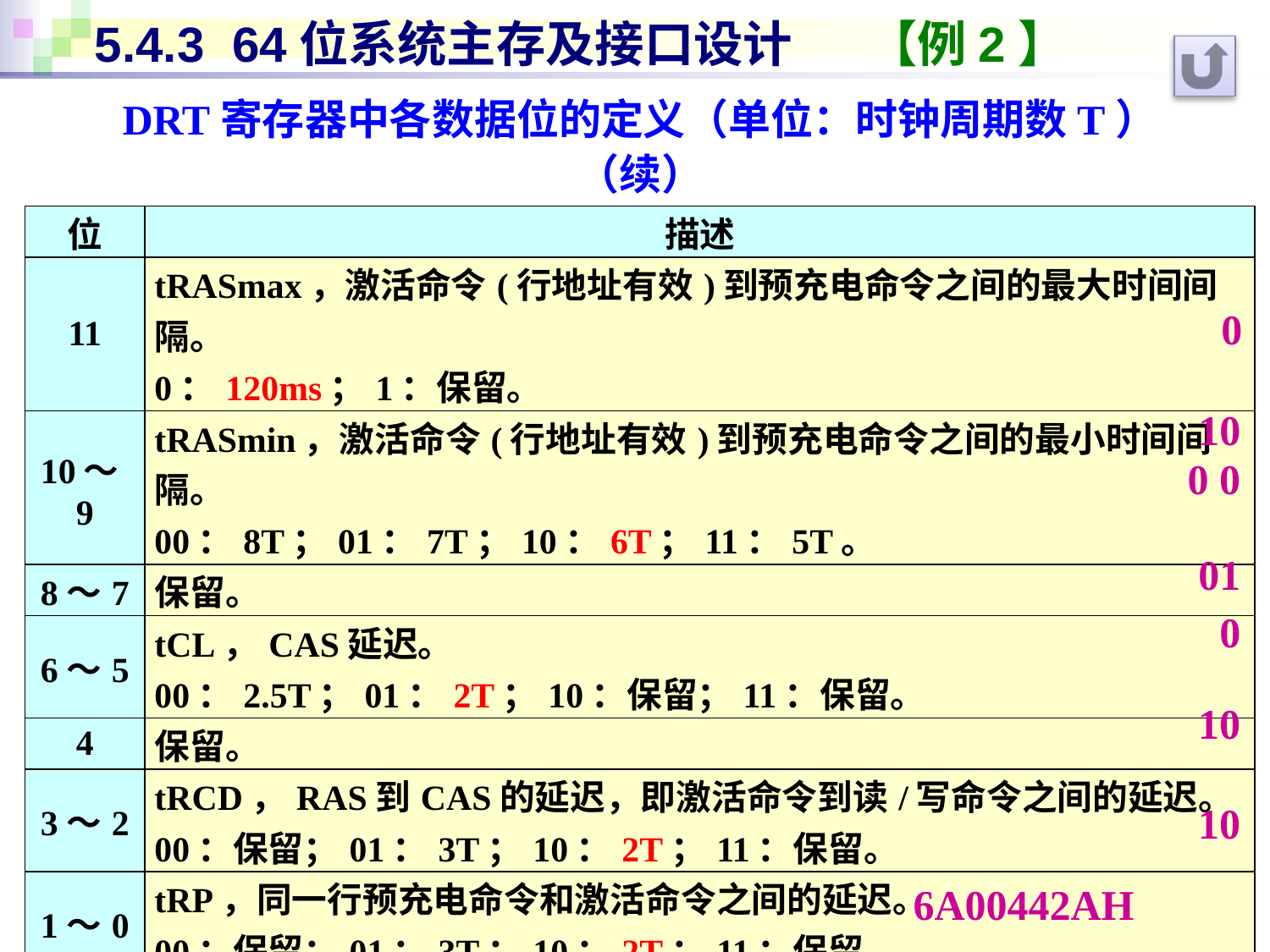

# 5.4.3  64位系统主存及接口设计	 【例2】

DRT寄存器中各数据位的定义（单位：时钟周期数T）
（续）
| 位 | 描述 |
| --- | --- |
| 11 | tRASmax，激活命令(行地址有效)到预充电命令之间的最大时间间隔。 0：120ms；1：保留。 |
| 10～9 | tRASmin，激活命令(行地址有效)到预充电命令之间的最小时间间隔。 00：8T；01：7T；10：6T；11：5T。 |
| 8～7 | 保留。 |
| 6～5 | tCL，CAS延迟。 00：2.5T；01：2T；10：保留；11：保留。 |
| 4 | 保留。 |
| 3～2 | tRCD，RAS到CAS的延迟，即激活命令到读/写命令之间的延迟。 00：保留；01：3T；10：2T；11：保留。 |
| 1～0 | tRP，同一行预充电命令和激活命令之间的延迟。 00：保留；01：3T；10：2T；11：保留。 |
0
10
0 0
01
0
10
10
6A00442AH
38